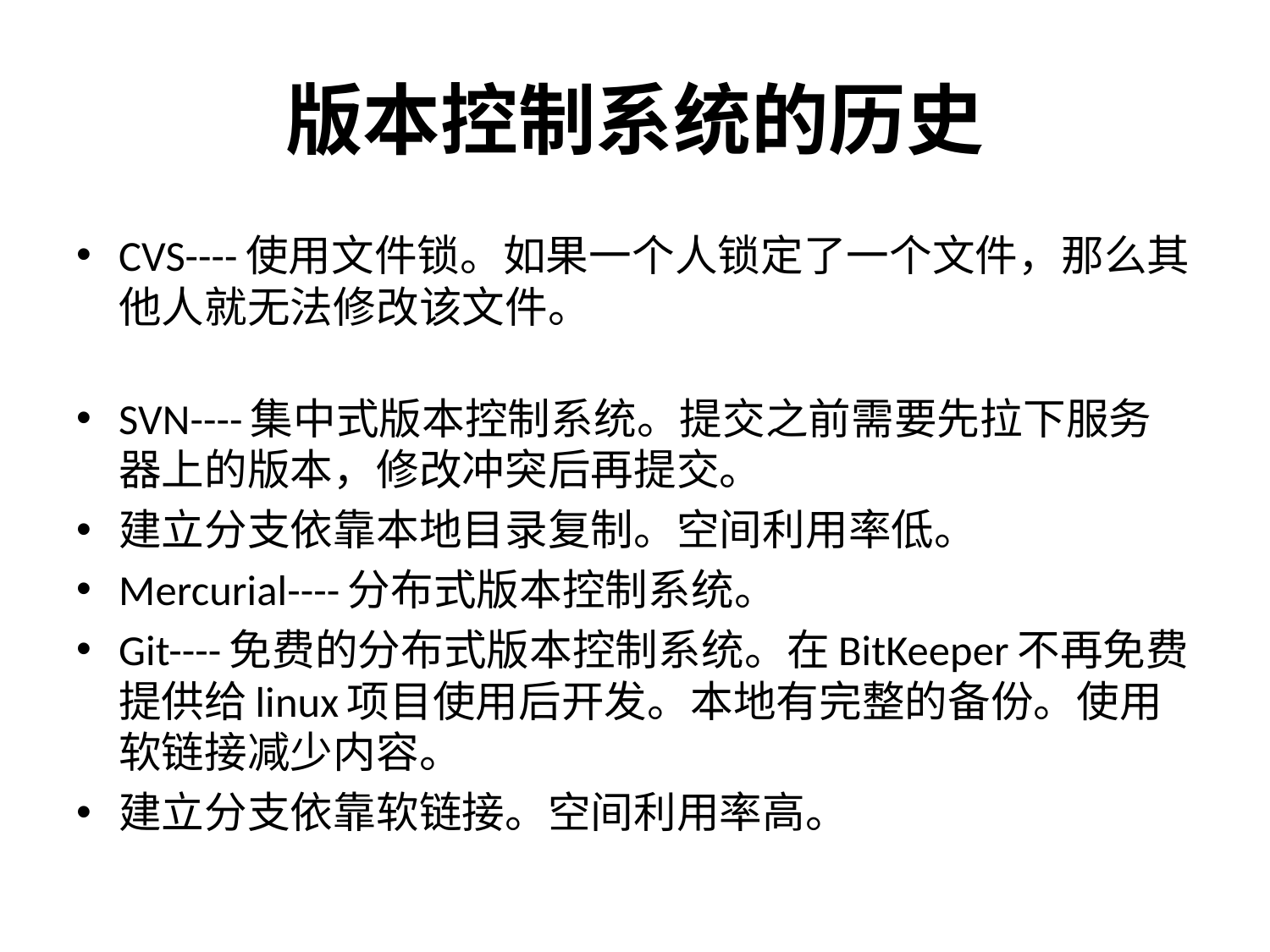

# 版本控制系统的历史
CVS----使用文件锁。如果一个人锁定了一个文件，那么其他人就无法修改该文件。
SVN----集中式版本控制系统。提交之前需要先拉下服务器上的版本，修改冲突后再提交。
建立分支依靠本地目录复制。空间利用率低。
Mercurial----分布式版本控制系统。
Git----免费的分布式版本控制系统。在BitKeeper不再免费提供给linux项目使用后开发。本地有完整的备份。使用软链接减少内容。
建立分支依靠软链接。空间利用率高。